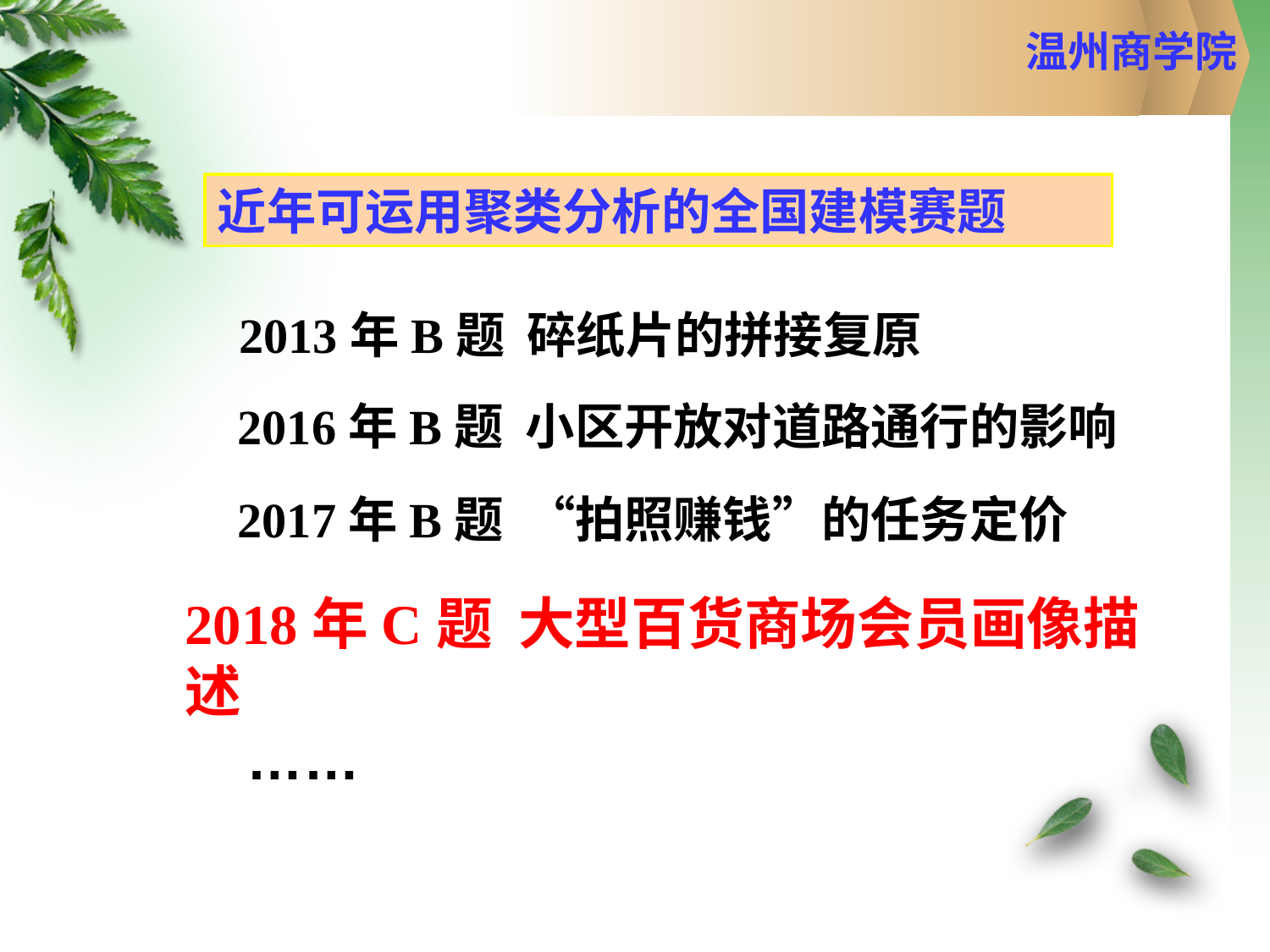

近年可运用聚类分析的全国建模赛题
2013年B题  碎纸片的拼接复原
2016年B题  小区开放对道路通行的影响
2017年B题  “拍照赚钱”的任务定价
2018年C题  大型百货商场会员画像描述
    ……